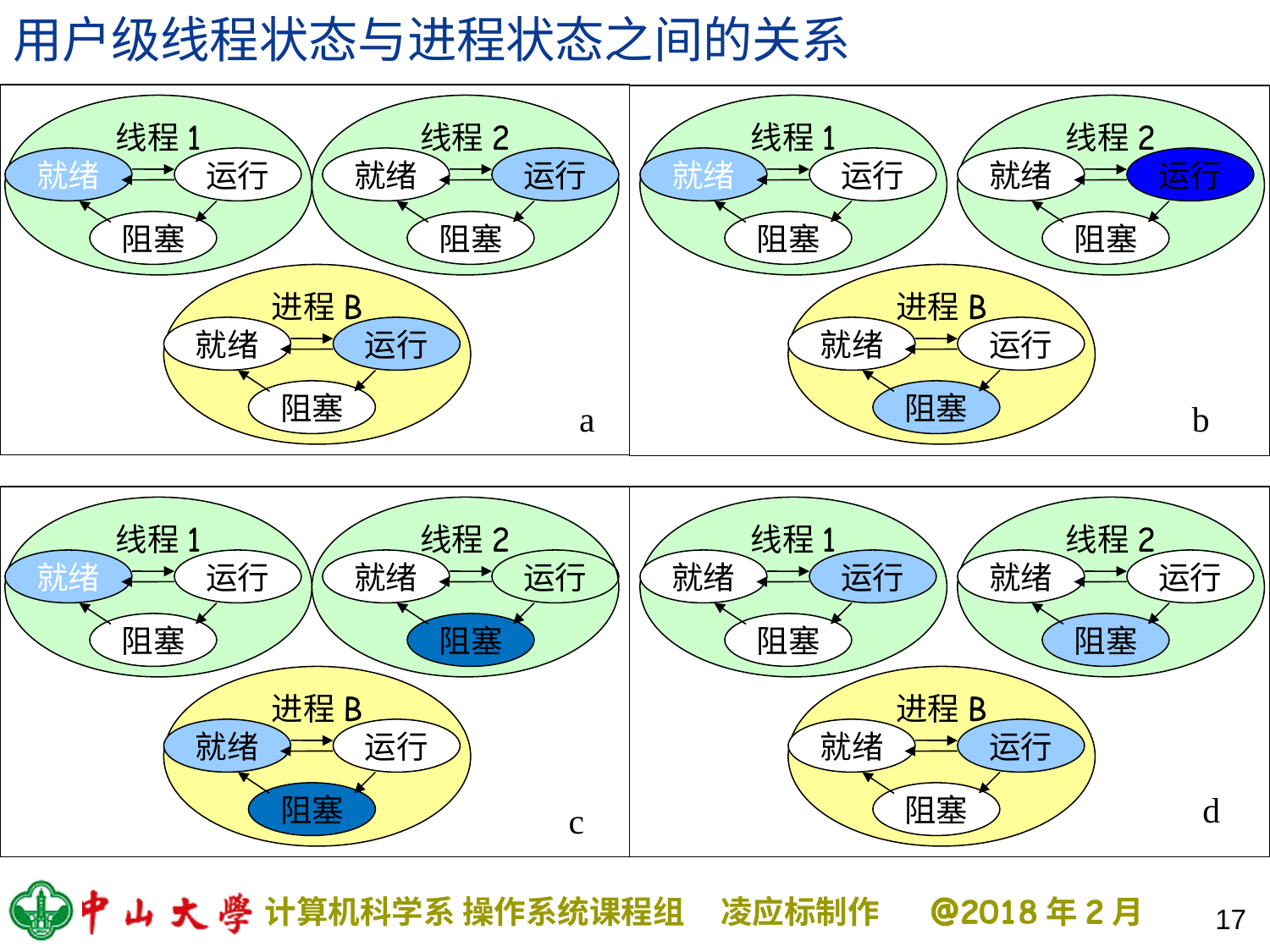

# 用户级线程状态与进程状态之间的关系

线程1

线程2

线程1

线程2

就绪
运行
就绪
运行
就绪
运行
就绪
运行

阻塞
阻塞
阻塞
阻塞
进程B

进程B

就绪
运行
就绪
运行

阻塞
阻塞
a
b

线程1

线程2

线程1

线程2

就绪
运行
就绪
运行
就绪
运行
就绪
运行

阻塞
阻塞
阻塞
阻塞
进程B

进程B

就绪
运行
就绪
运行

阻塞
阻塞
d
c
17